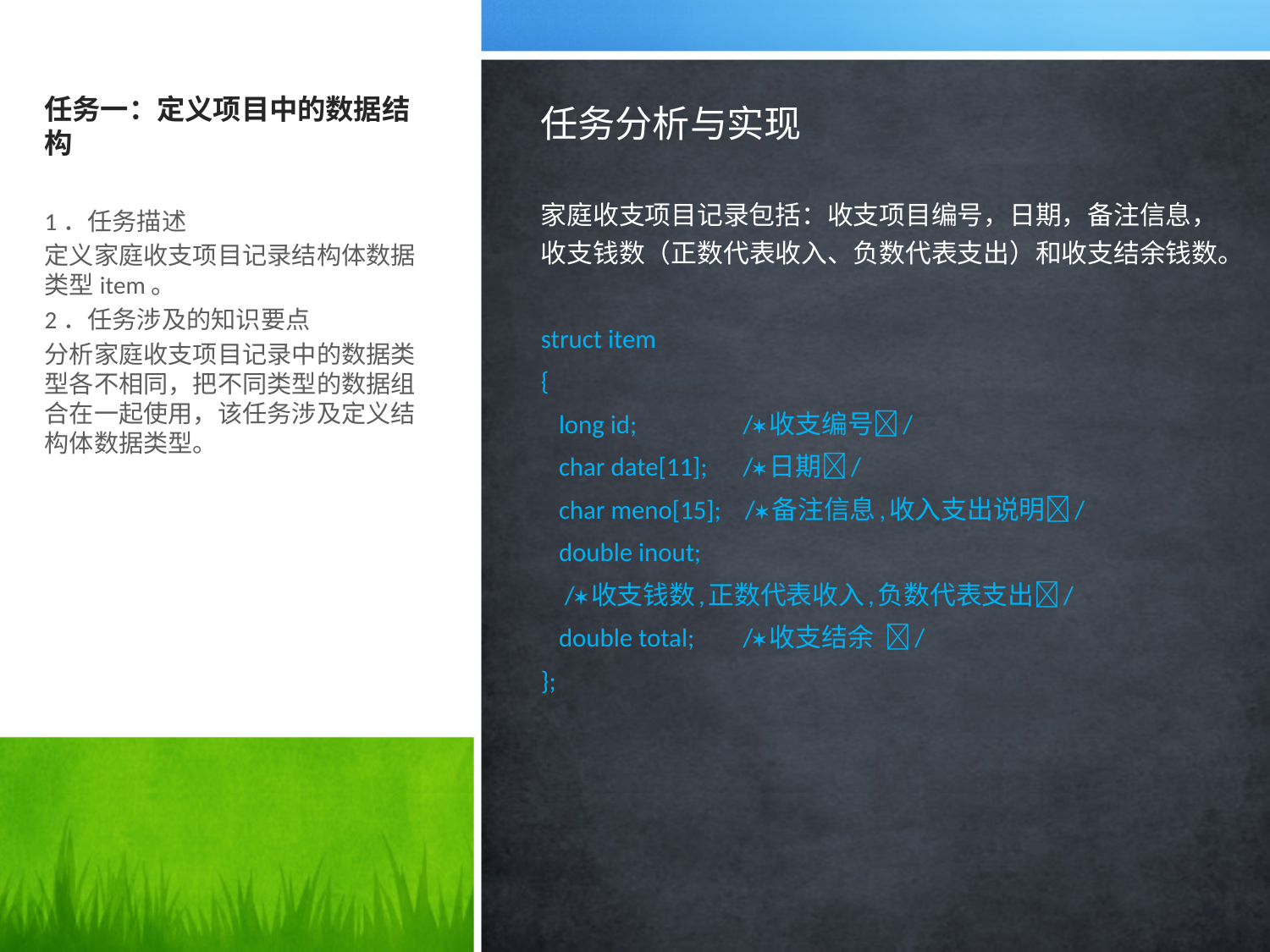

# 任务一：定义项目中的数据结构
任务分析与实现

家庭收支项目记录包括：收支项目编号，日期，备注信息，收支钱数（正数代表收入、负数代表支出）和收支结余钱数。

struct item
{
   long id;           	/∗收支编号∗/
   char date[11];     	/∗日期∗/
   char meno[15];    /∗备注信息,收入支出说明∗/
   double inout;
    /∗收支钱数,正数代表收入,负数代表支出∗/
   double total;      	/∗收支结余  ∗/
};

1．任务描述
定义家庭收支项目记录结构体数据类型item。
2．任务涉及的知识要点
分析家庭收支项目记录中的数据类型各不相同，把不同类型的数据组合在一起使用，该任务涉及定义结构体数据类型。